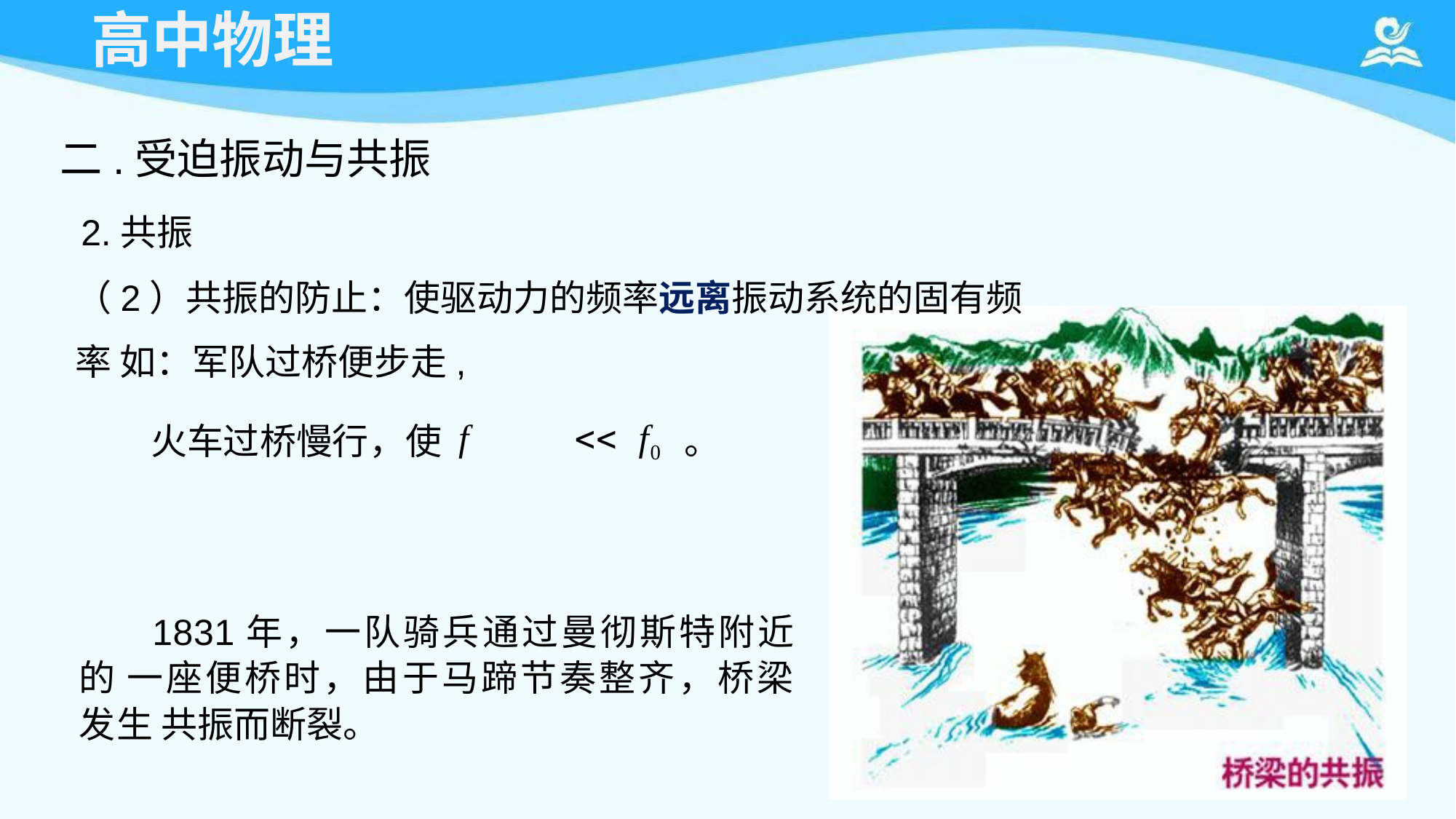

# 高中物理
二.受迫振动与共振
2.共振
（2）共振的防止：使驱动力的频率远离振动系统的固有频率 如：军队过桥便步走,
火车过桥慢行，使 f	<<	f0	。

1831年，一队骑兵通过曼彻斯特附近的 一座便桥时，由于马蹄节奏整齐，桥梁发生 共振而断裂。